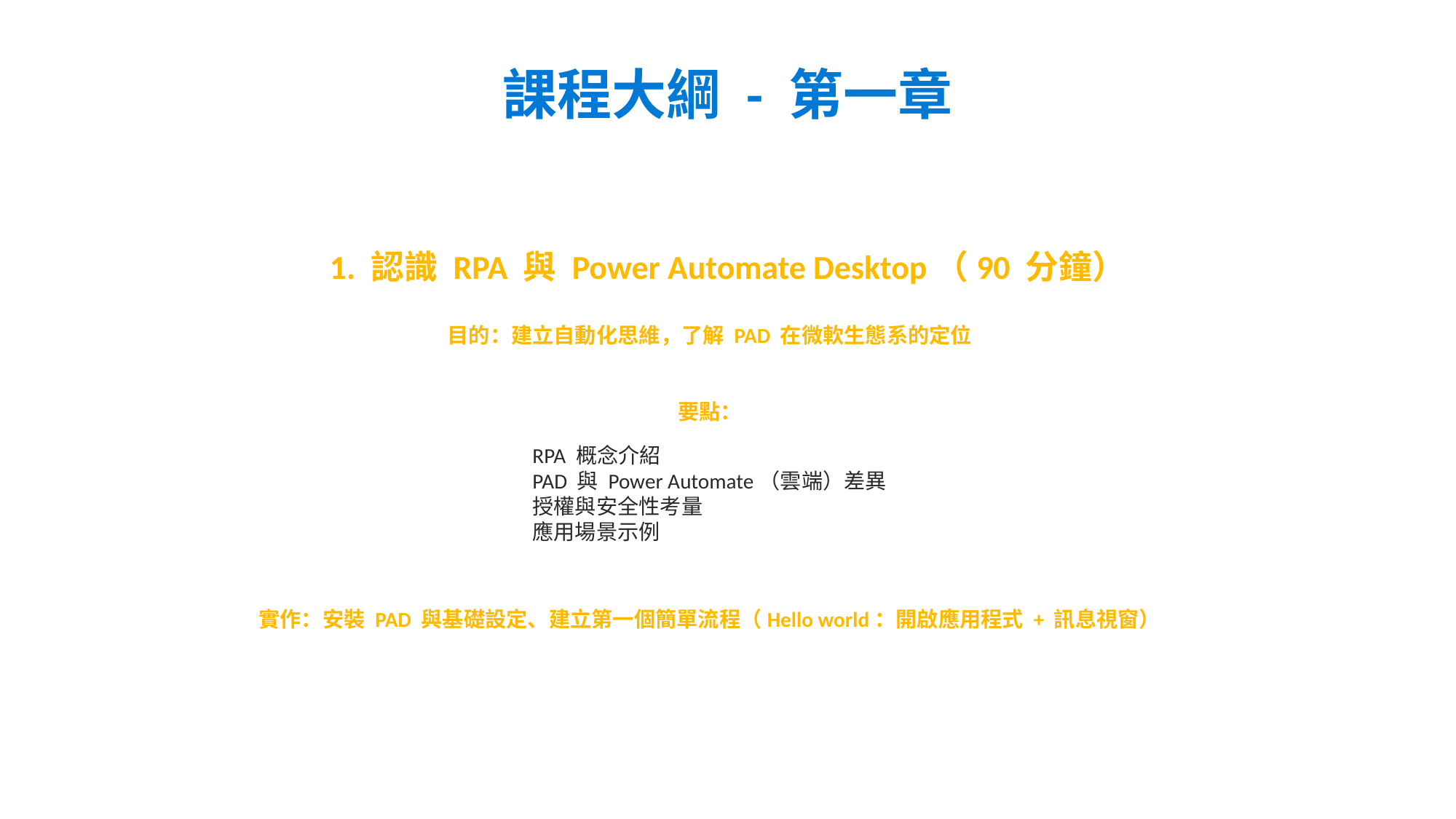

課程大綱 - 第一章
1. 認識 RPA 與 Power Automate Desktop（90 分鐘）
目的：建立自動化思維，了解 PAD 在微軟生態系的定位
要點：
RPA 概念介紹
PAD 與 Power Automate（雲端）差異
授權與安全性考量
應用場景示例
實作：安裝 PAD 與基礎設定、建立第一個簡單流程（Hello world：開啟應用程式 + 訊息視窗）